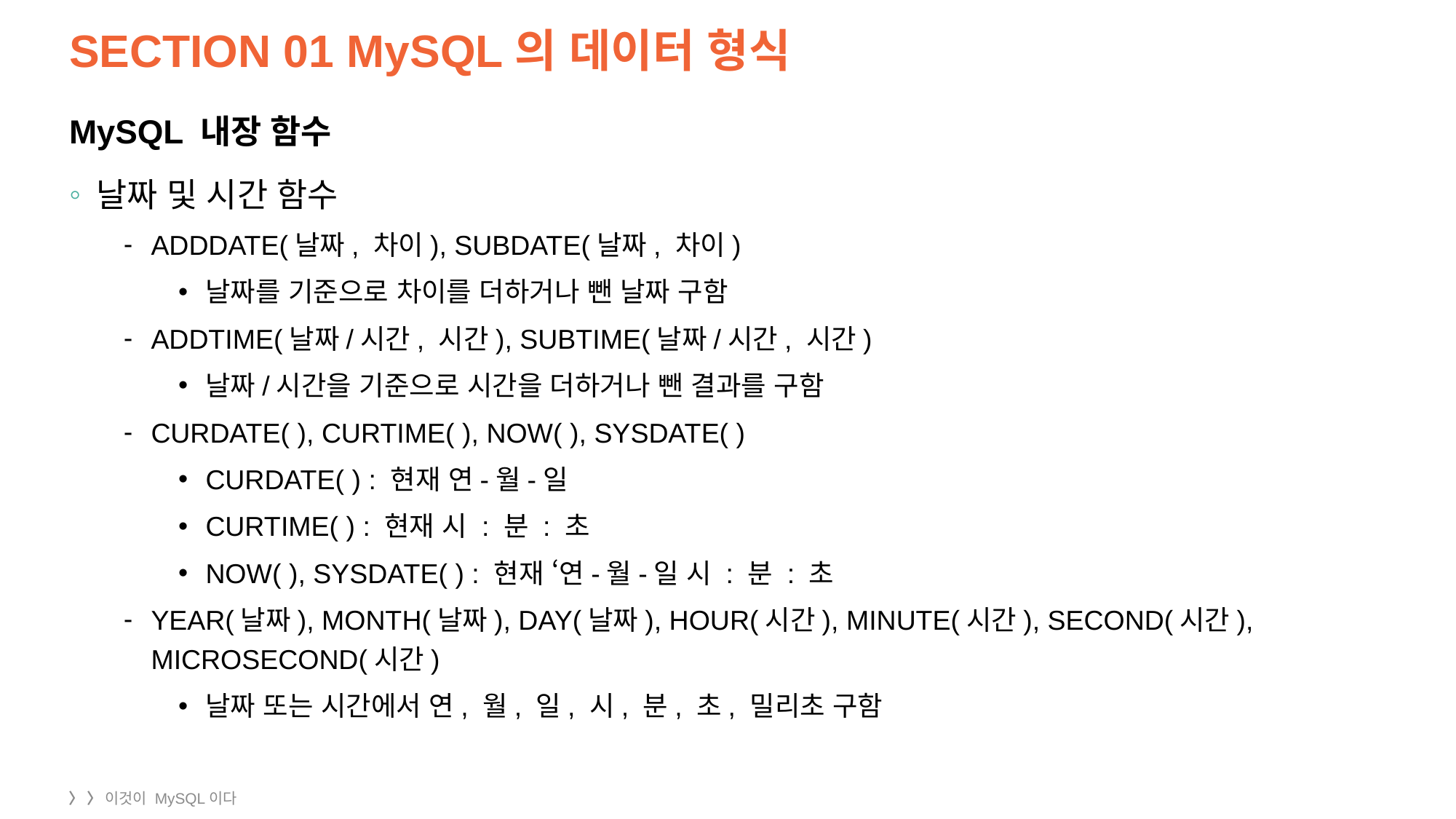

# SECTION 01 MySQL의 데이터 형식
MySQL 내장 함수
날짜 및 시간 함수
ADDDATE(날짜, 차이), SUBDATE(날짜, 차이)
날짜를 기준으로 차이를 더하거나 뺀 날짜 구함
ADDTIME(날짜/시간, 시간), SUBTIME(날짜/시간, 시간)
날짜/시간을 기준으로 시간을 더하거나 뺀 결과를 구함
CURDATE( ), CURTIME( ), NOW( ), SYSDATE( )
CURDATE( ) : 현재 연-월-일
CURTIME( ) : 현재 시 : 분 : 초
NOW( ), SYSDATE( ) : 현재 ‘연-월-일 시 : 분 : 초
YEAR(날짜), MONTH(날짜), DAY(날짜), HOUR(시간), MINUTE(시간), SECOND(시간), MICROSECOND(시간)
날짜 또는 시간에서 연, 월, 일, 시, 분, 초, 밀리초 구함
24
〉 〉 이것이 MySQL이다